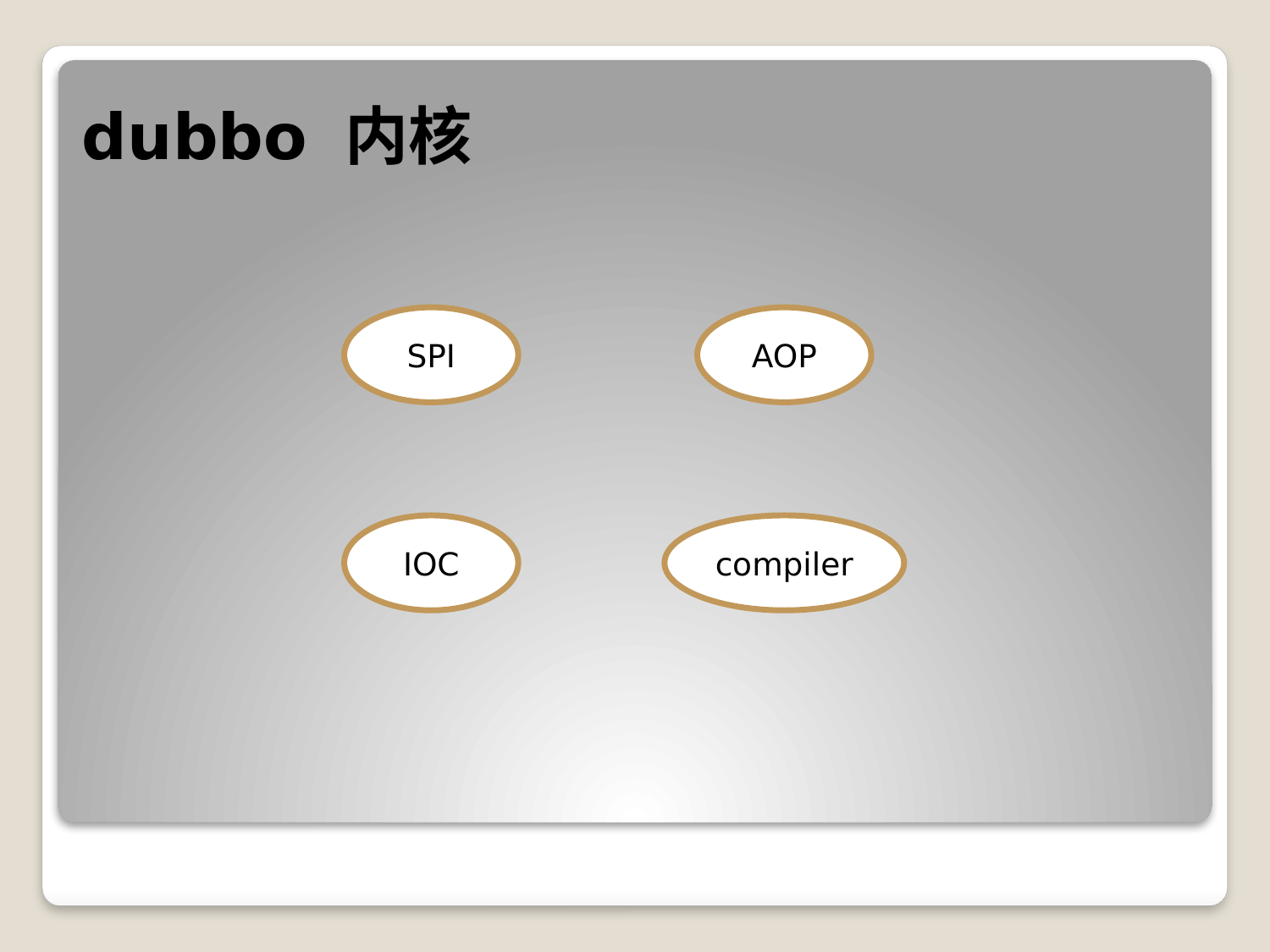

# dubbo 内核
SPI
AOP
IOC
compiler